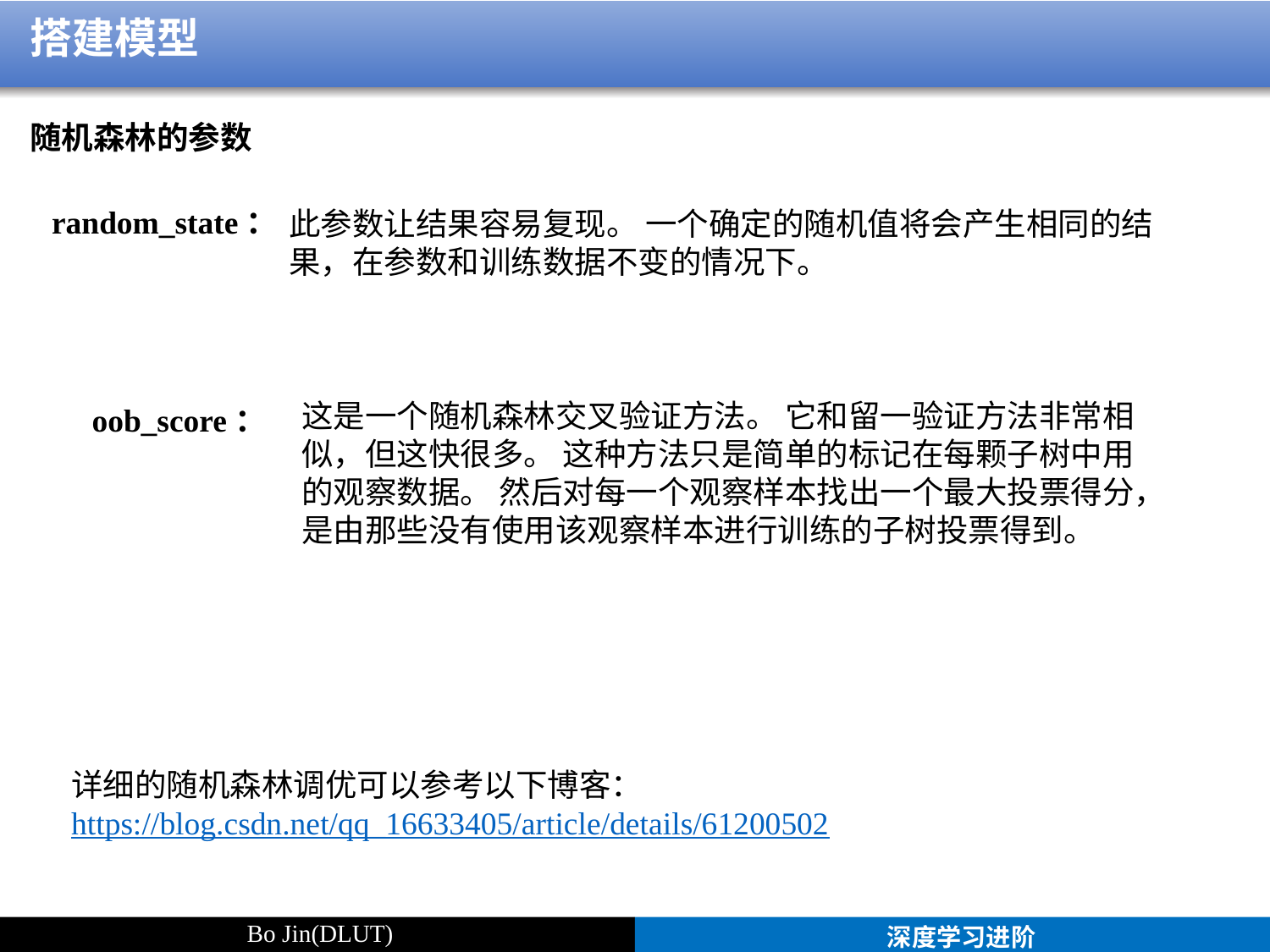

搭建模型

随机森林的参数
random_state：
此参数让结果容易复现。 一个确定的随机值将会产生相同的结果，在参数和训练数据不变的情况下。
这是一个随机森林交叉验证方法。 它和留一验证方法非常相似，但这快很多。 这种方法只是简单的标记在每颗子树中用的观察数据。 然后对每一个观察样本找出一个最大投票得分，是由那些没有使用该观察样本进行训练的子树投票得到。
oob_score：

详细的随机森林调优可以参考以下博客：
https://blog.csdn.net/qq_16633405/article/details/61200502
Bo Jin(DLUT)
深度学习进阶